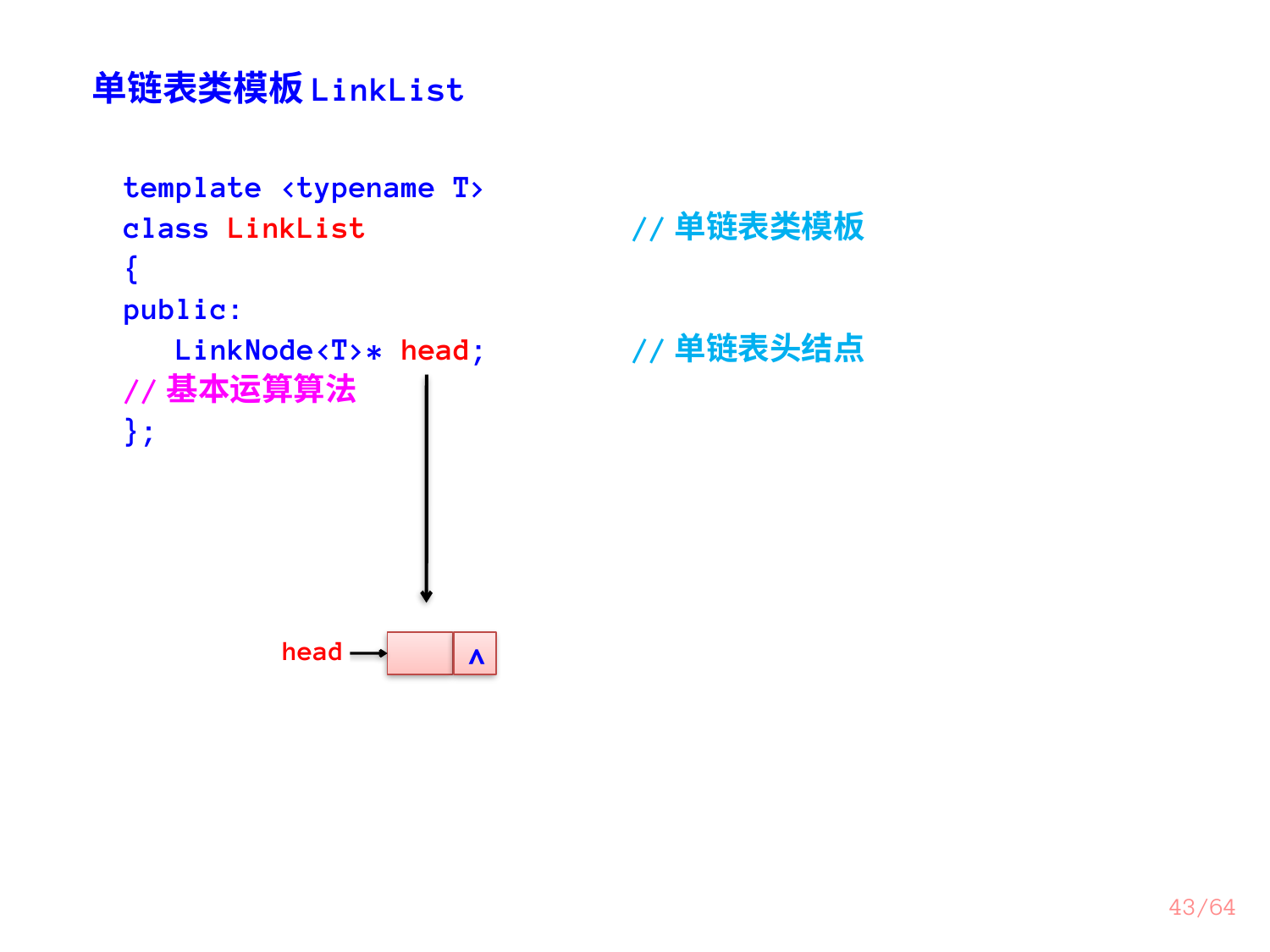

单链表类模板LinkList
template <typename T>
class LinkList			//单链表类模板
{
public:
   LinkNode<T>* head;		//单链表头结点
//基本运算算法
};
head

∧

43/64